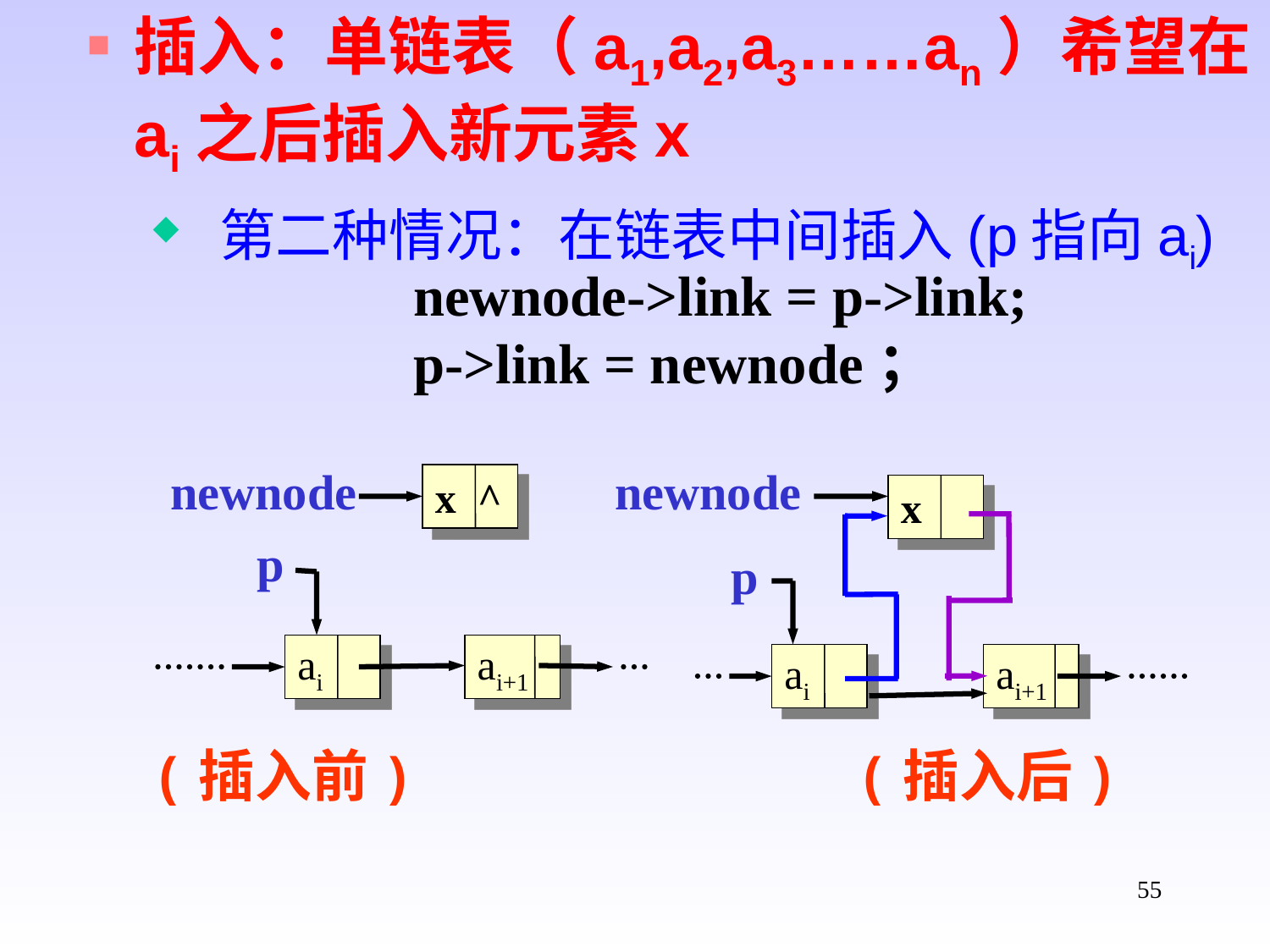

插入：单链表（a1,a2,a3……an）希望在ai之后插入新元素x
 第二种情况：在链表中间插入(p指向ai)

newnode->link = p->link;
p->link = newnode；
newnode
newnode
x  ^

x

p
p

ai

ai+1

ai

ai+1

(插入前)             (插入后)

55